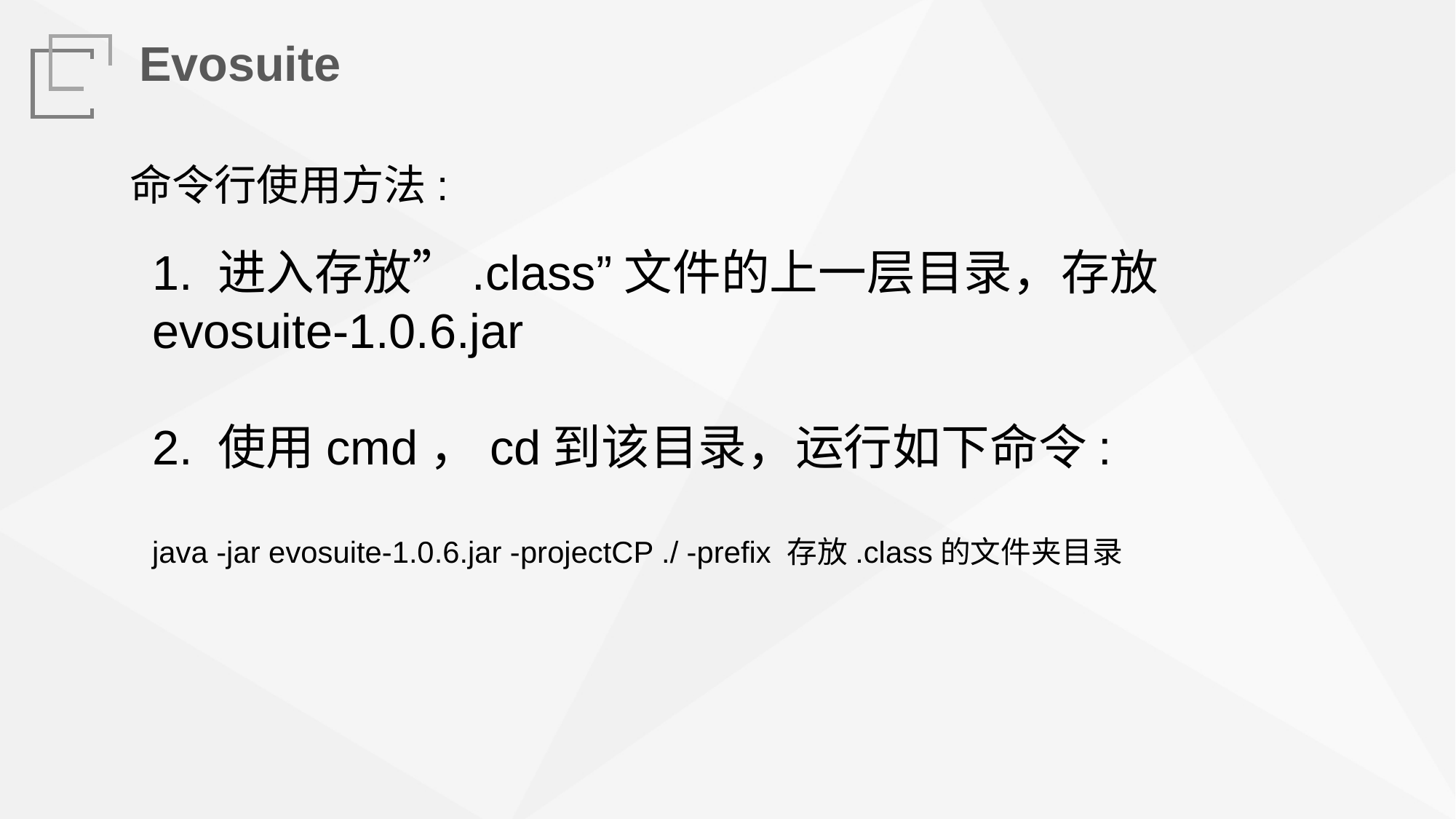

Evosuite

命令行使用方法:
1. 进入存放”.class”文件的上一层目录，存放evosuite-1.0.6.jar

2. 使用cmd，cd到该目录，运行如下命令:

java -jar evosuite-1.0.6.jar -projectCP ./ -prefix 存放.class的文件夹目录